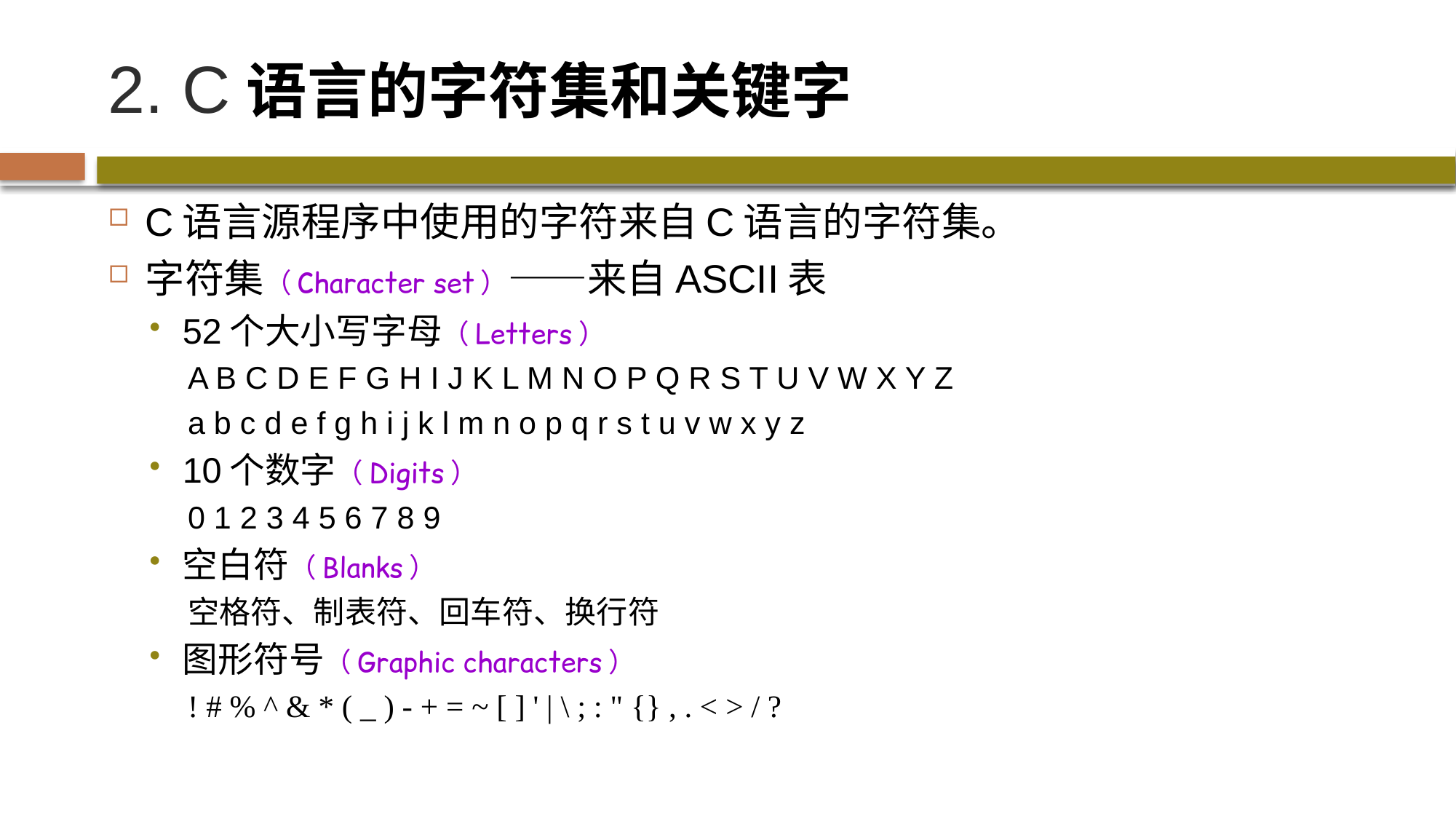

# 2. C语言的字符集和关键字
C语言源程序中使用的字符来自C语言的字符集。
字符集（Character set）——来自ASCII表
52个大小写字母（Letters）
A B C D E F G H I J K L M N O P Q R S T U V W X Y Z
a b c d e f g h i j k l m n o p q r s t u v w x y z
10个数字（Digits）
0 1 2 3 4 5 6 7 8 9
空白符（Blanks）
空格符、制表符、回车符、换行符
图形符号（Graphic characters）
! # % ^ & * ( _ ) - + = ~ [ ] ' | \ ; : " {} , . < > / ?